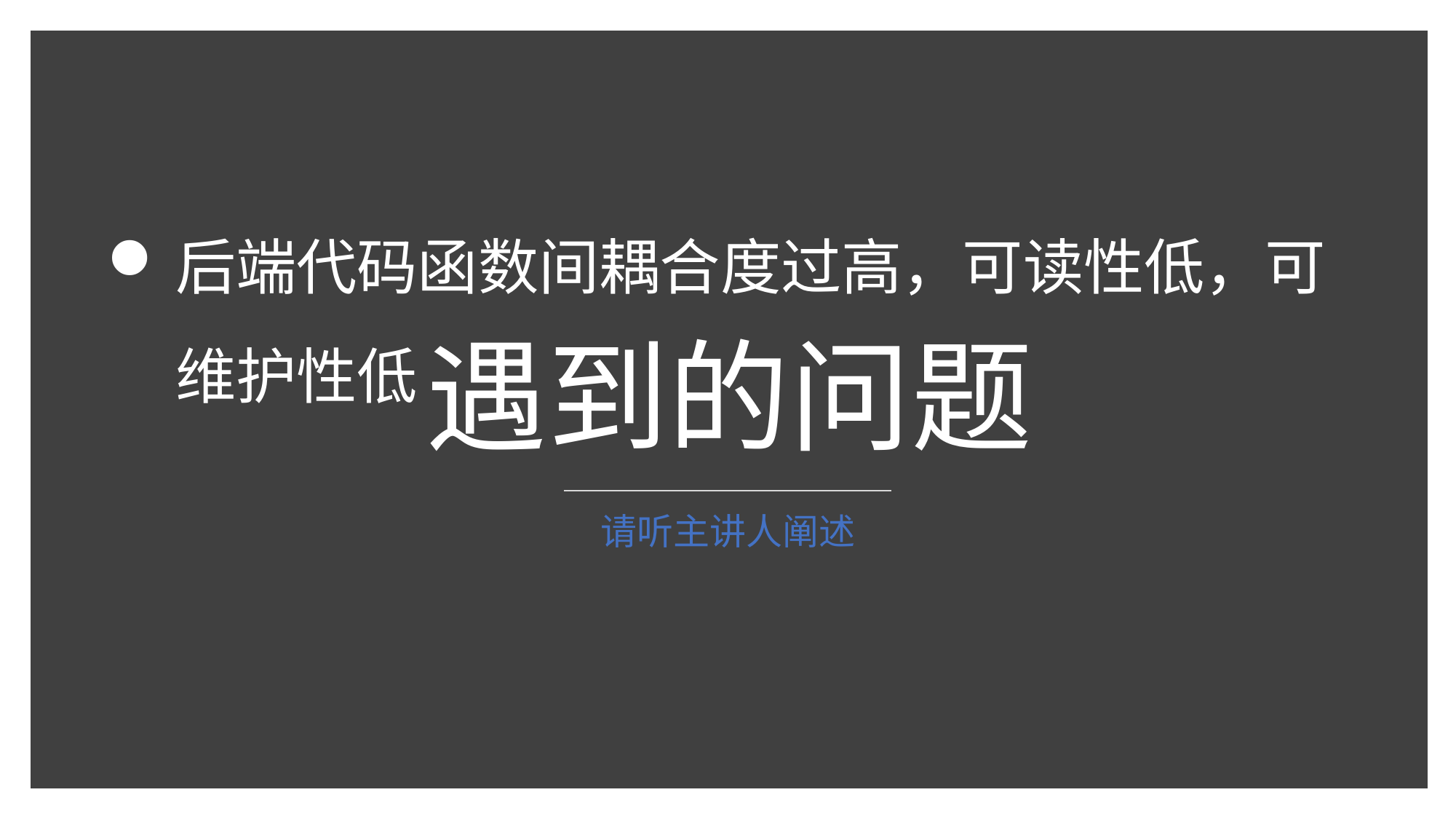

后端代码函数间耦合度过高，可读性低，可维护性低
# 遇到的问题
请听主讲人阐述